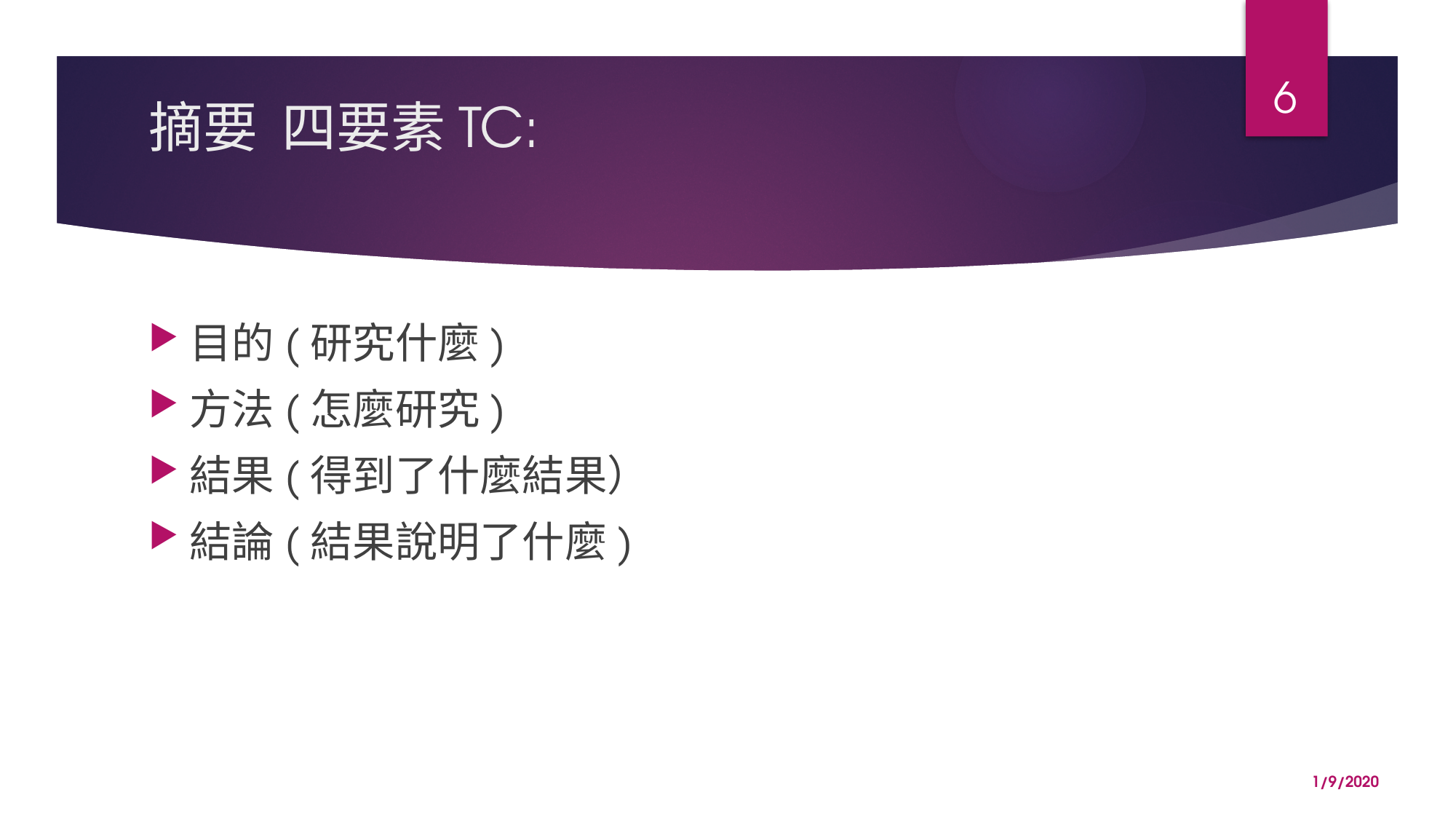

6
# 摘要  四要素TC:
目的(研究什麼)
方法(怎麼研究)
結果(得到了什麼結果）
結論(結果說明了什麼)
1/9/2020